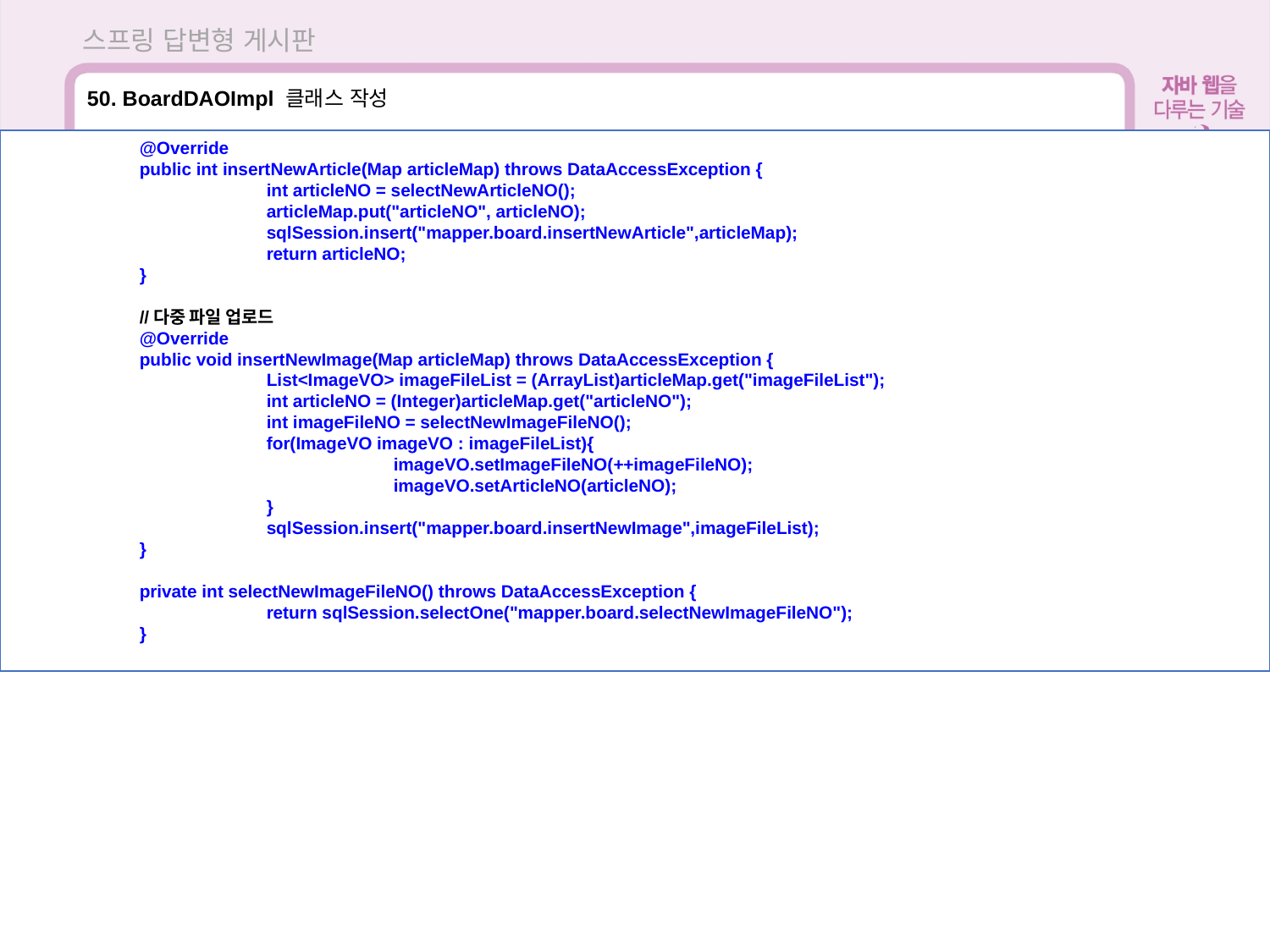

스프링 답변형 게시판
50. BoardDAOImpl 클래스 작성
	@Override
	public int insertNewArticle(Map articleMap) throws DataAccessException {
		int articleNO = selectNewArticleNO();
		articleMap.put("articleNO", articleNO);
		sqlSession.insert("mapper.board.insertNewArticle",articleMap);
		return articleNO;
	}

	//다중 파일 업로드
	@Override
	public void insertNewImage(Map articleMap) throws DataAccessException {
		List<ImageVO> imageFileList = (ArrayList)articleMap.get("imageFileList");
		int articleNO = (Integer)articleMap.get("articleNO");
		int imageFileNO = selectNewImageFileNO();
		for(ImageVO imageVO : imageFileList){
			imageVO.setImageFileNO(++imageFileNO);
			imageVO.setArticleNO(articleNO);
		}
		sqlSession.insert("mapper.board.insertNewImage",imageFileList);
	}

	private int selectNewImageFileNO() throws DataAccessException {
		return sqlSession.selectOne("mapper.board.selectNewImageFileNO");
	}